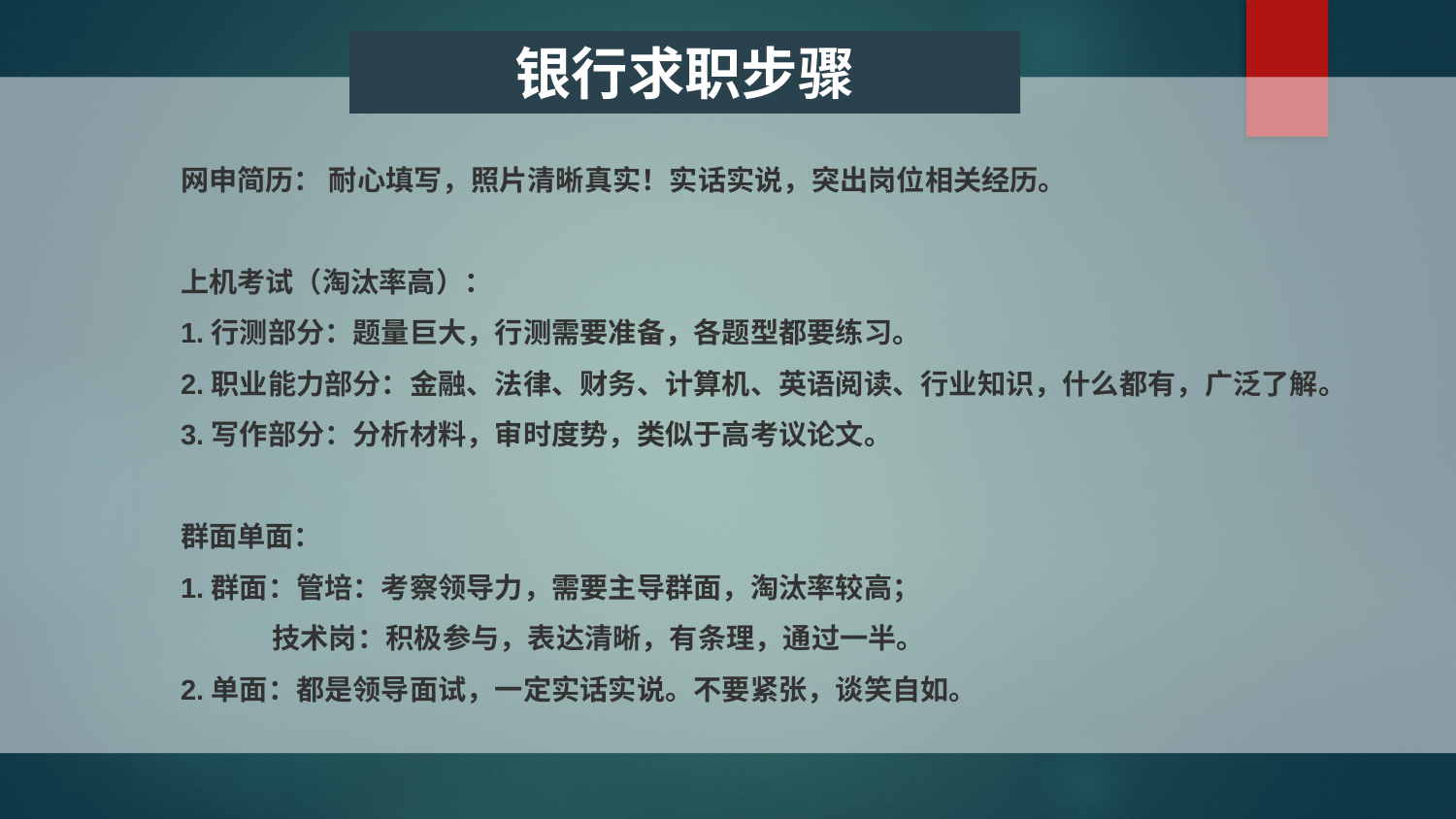

银行求职步骤
网申简历： 耐心填写，照片清晰真实！实话实说，突出岗位相关经历。

上机考试（淘汰率高）：
1.行测部分：题量巨大，行测需要准备，各题型都要练习。
2.职业能力部分：金融、法律、财务、计算机、英语阅读、行业知识，什么都有，广泛了解。
3.写作部分：分析材料，审时度势，类似于高考议论文。

群面单面：
1.群面：管培：考察领导力，需要主导群面，淘汰率较高；
             技术岗：积极参与，表达清晰，有条理，通过一半。
2.单面：都是领导面试，一定实话实说。不要紧张，谈笑自如。